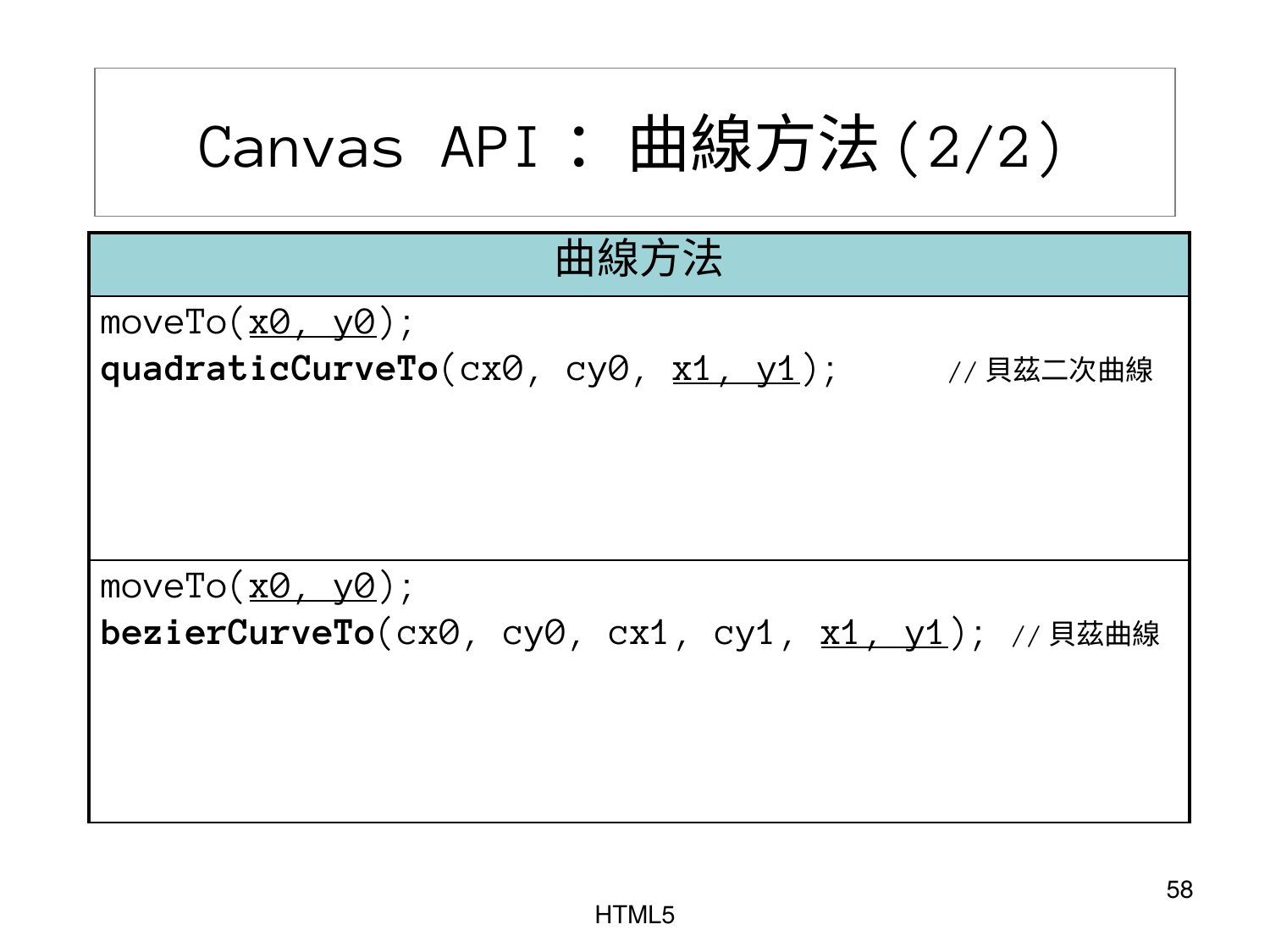

# Canvas API：曲線方法(2/2)
| 曲線方法 |
| --- |
| moveTo(x0, y0); quadraticCurveTo(cx0, cy0, x1, y1); //貝茲二次曲線 |
| moveTo(x0, y0); bezierCurveTo(cx0, cy0, cx1, cy1, x1, y1); //貝茲曲線 |
58
HTML5